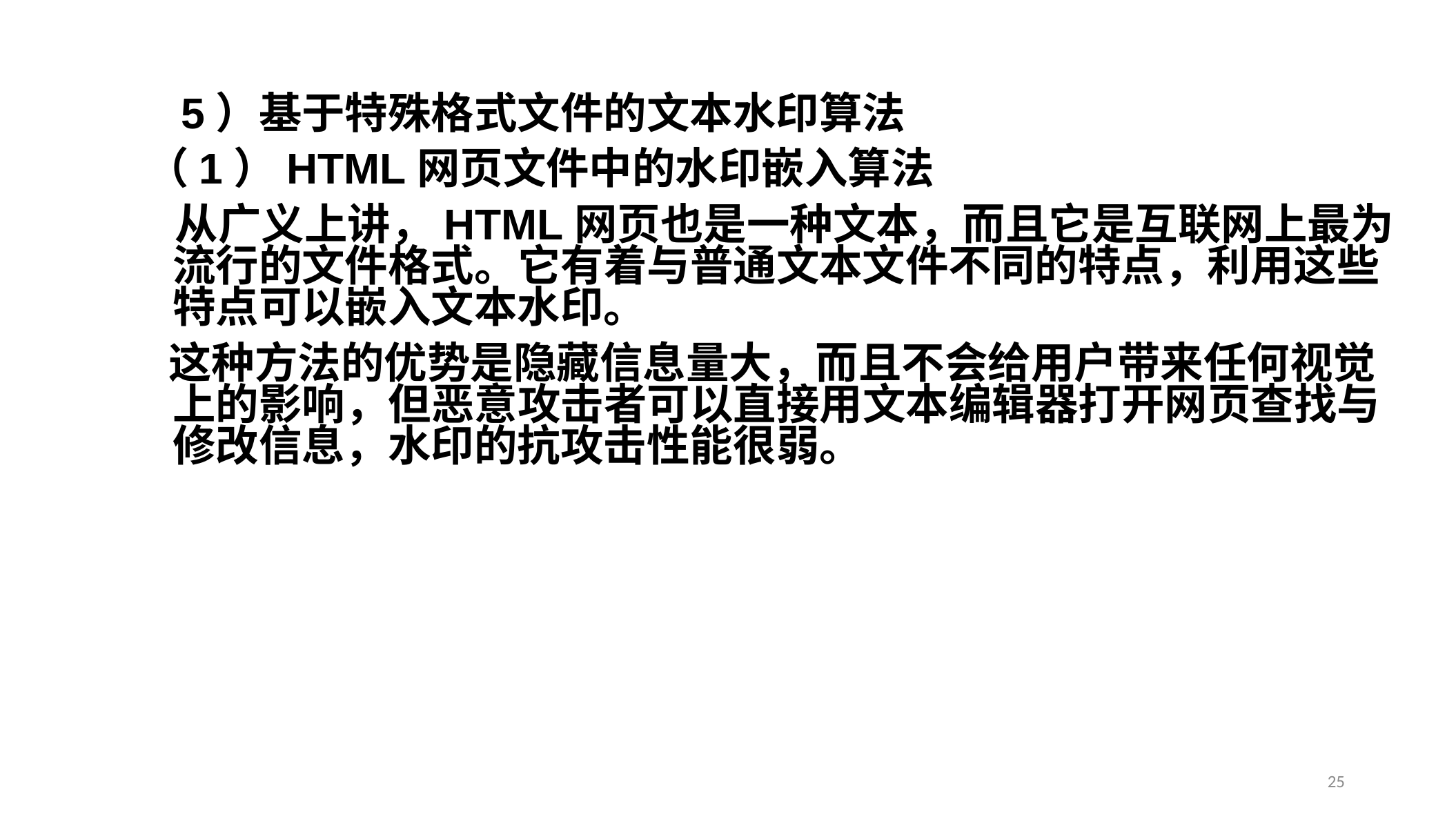

5）基于特殊格式文件的文本水印算法
     （1）HTML网页文件中的水印嵌入算法
        从广义上讲，HTML网页也是一种文本，而且它是互联网上最为流行的文件格式。它有着与普通文本文件不同的特点，利用这些特点可以嵌入文本水印。
　    这种方法的优势是隐藏信息量大，而且不会给用户带来任何视觉上的影响，但恶意攻击者可以直接用文本编辑器打开网页查找与修改信息，水印的抗攻击性能很弱。
25